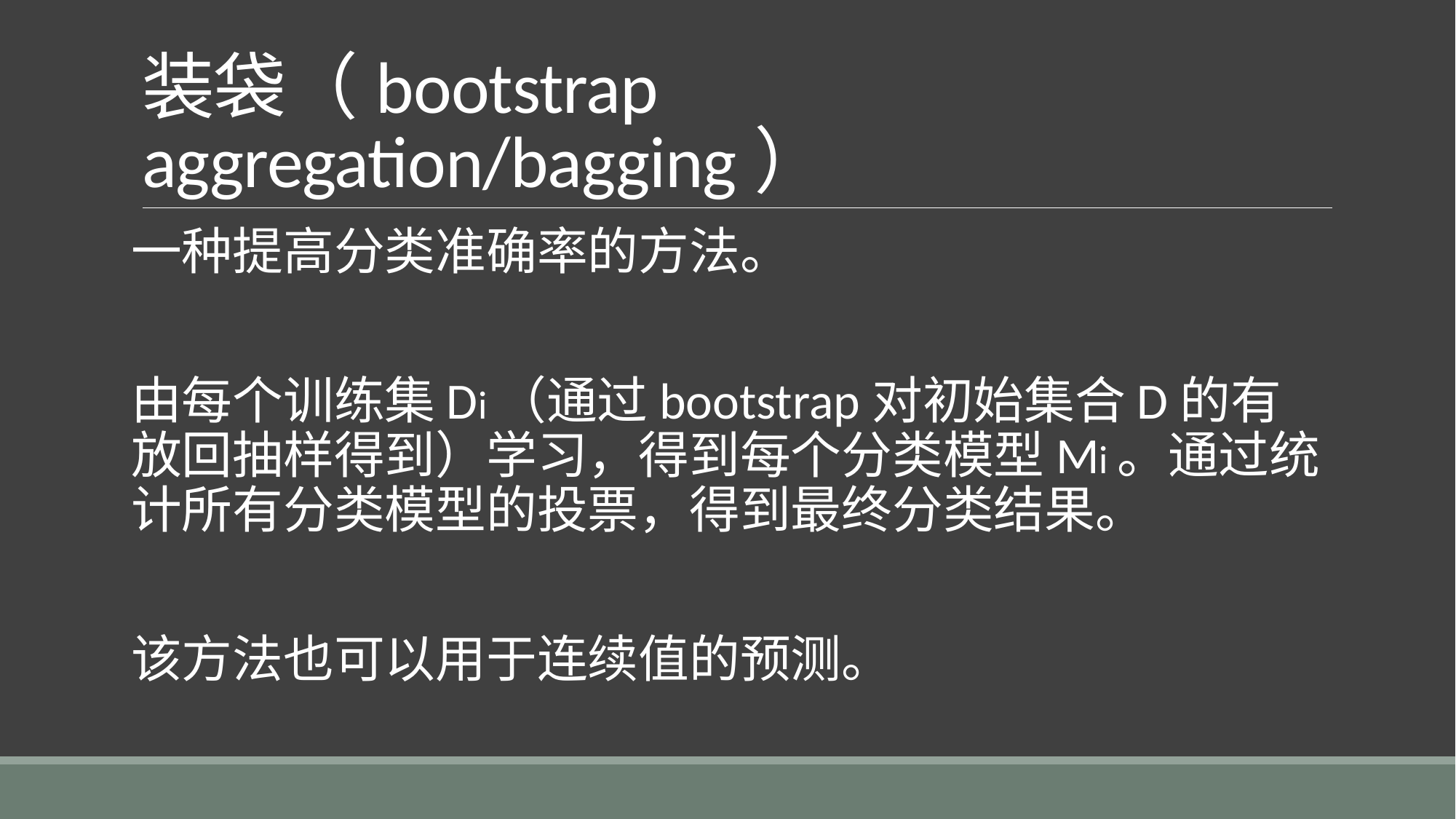

# 装袋（bootstrap aggregation/bagging）
一种提高分类准确率的方法。

由每个训练集Di（通过bootstrap对初始集合D的有放回抽样得到）学习，得到每个分类模型Mi。通过统计所有分类模型的投票，得到最终分类结果。

该方法也可以用于连续值的预测。